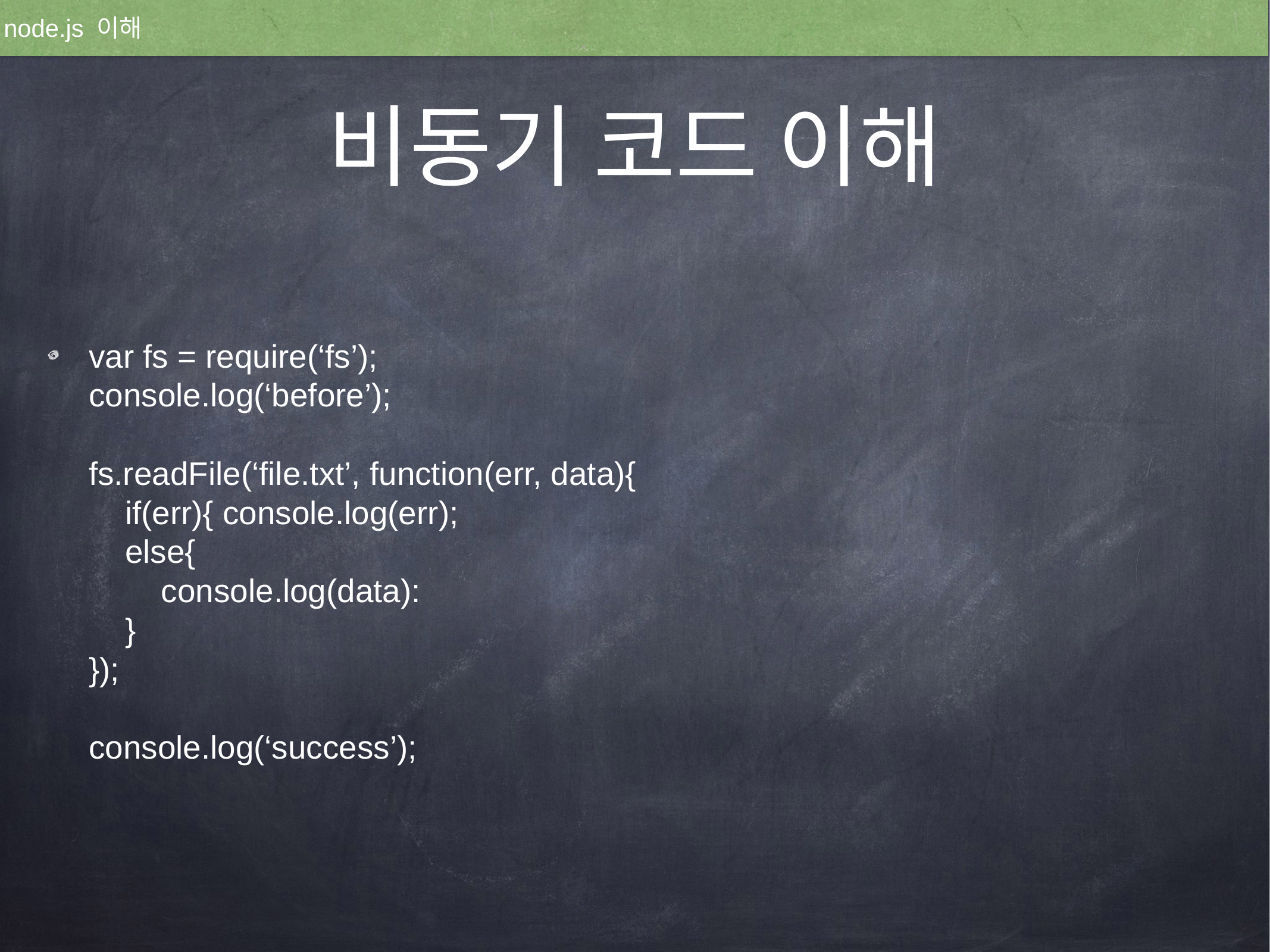

node.js 이해
# 비동기 코드 이해
var fs = require(‘fs’);
console.log(‘before’);
fs.readFile(‘file.txt’, function(err, data){
    if(err){ console.log(err);
    else{
        console.log(data):
    }
});
console.log(‘success’);